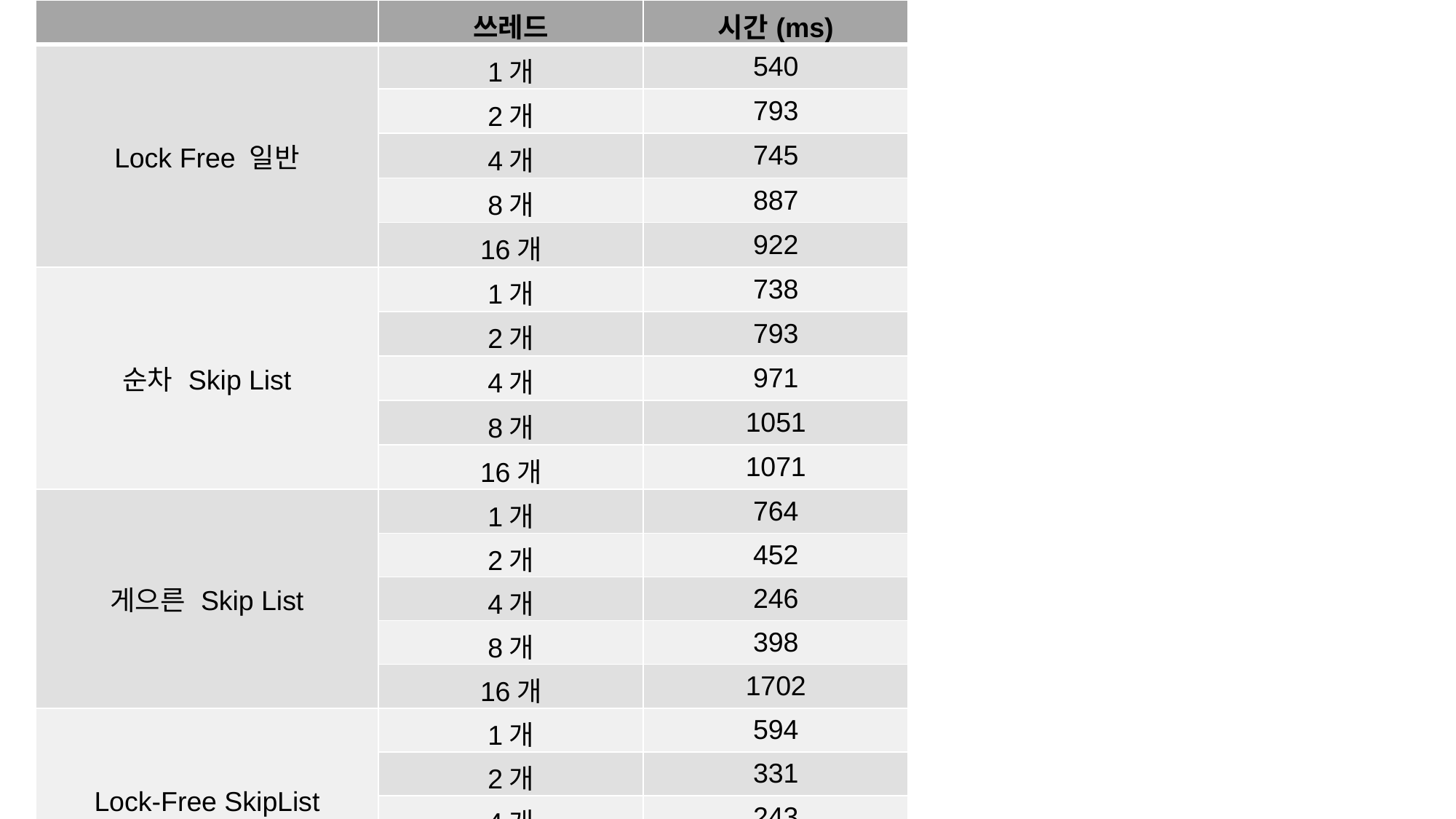

|  | 쓰레드 | 시간(ms) |
| --- | --- | --- |
| Lock Free 일반 | 1개 | 540 |
|  | 2개 | 793 |
|  | 4개 | 745 |
|  | 8개 | 887 |
|  | 16개 | 922 |
| 순차 Skip List | 1개 | 738 |
|  | 2개 | 793 |
|  | 4개 | 971 |
|  | 8개 | 1051 |
|  | 16개 | 1071 |
| 게으른 Skip List | 1개 | 764 |
|  | 2개 | 452 |
|  | 4개 | 246 |
|  | 8개 | 398 |
|  | 16개 | 1702 |
| Lock-Free SkipList | 1개 | 594 |
|  | 2개 | 331 |
|  | 4개 | 243 |
|  | 8개 | 166 |
|  | 16개 | 183 |
<빵집 알고리즘>